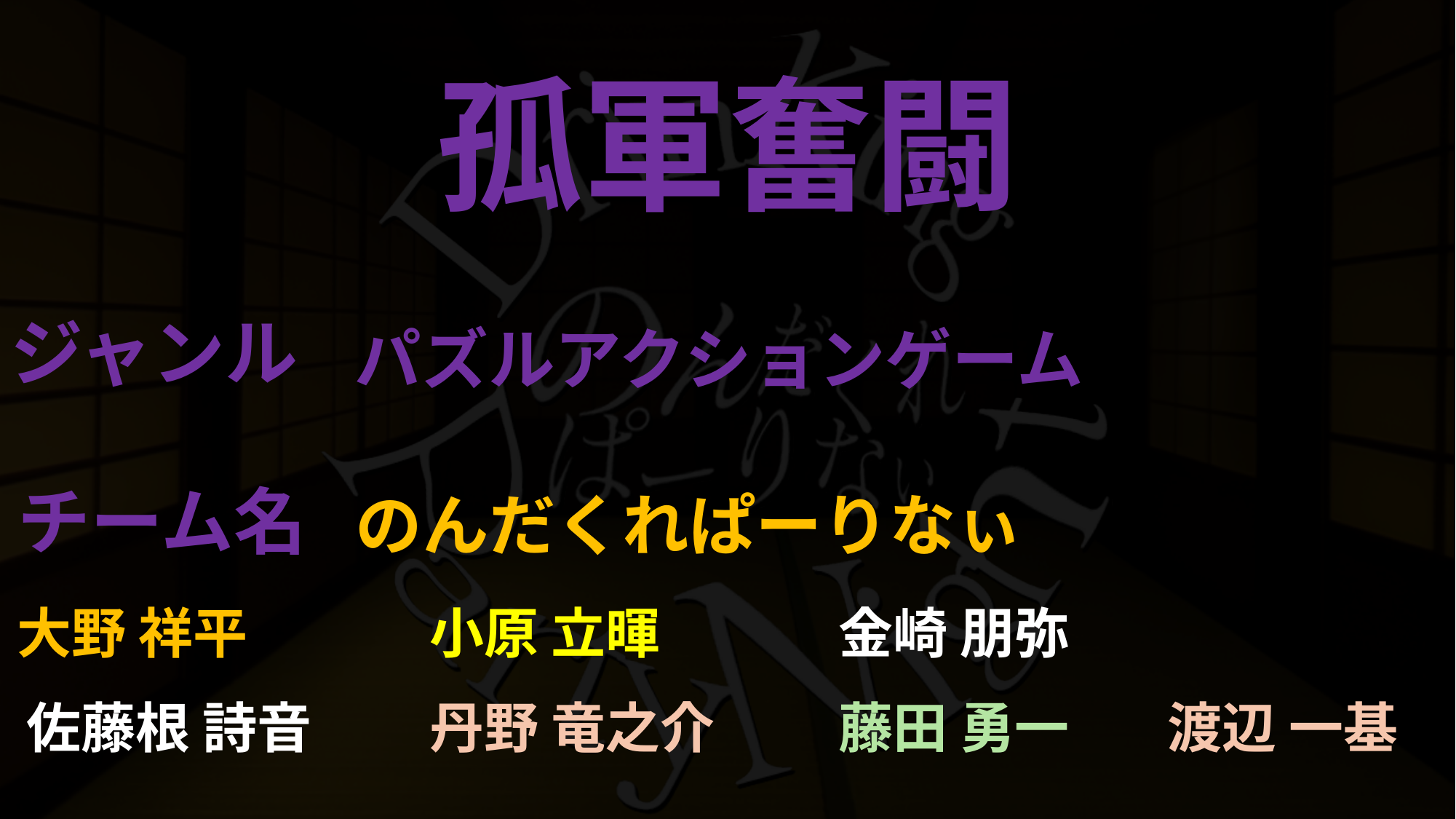

孤軍奮闘
ジャンル
パズルアクションゲーム
チーム名
のんだくれぱーりなぃ
金崎 朋弥
大野 祥平
小原 立暉
佐藤根 詩音
丹野 竜之介
藤田 勇一
渡辺 一基